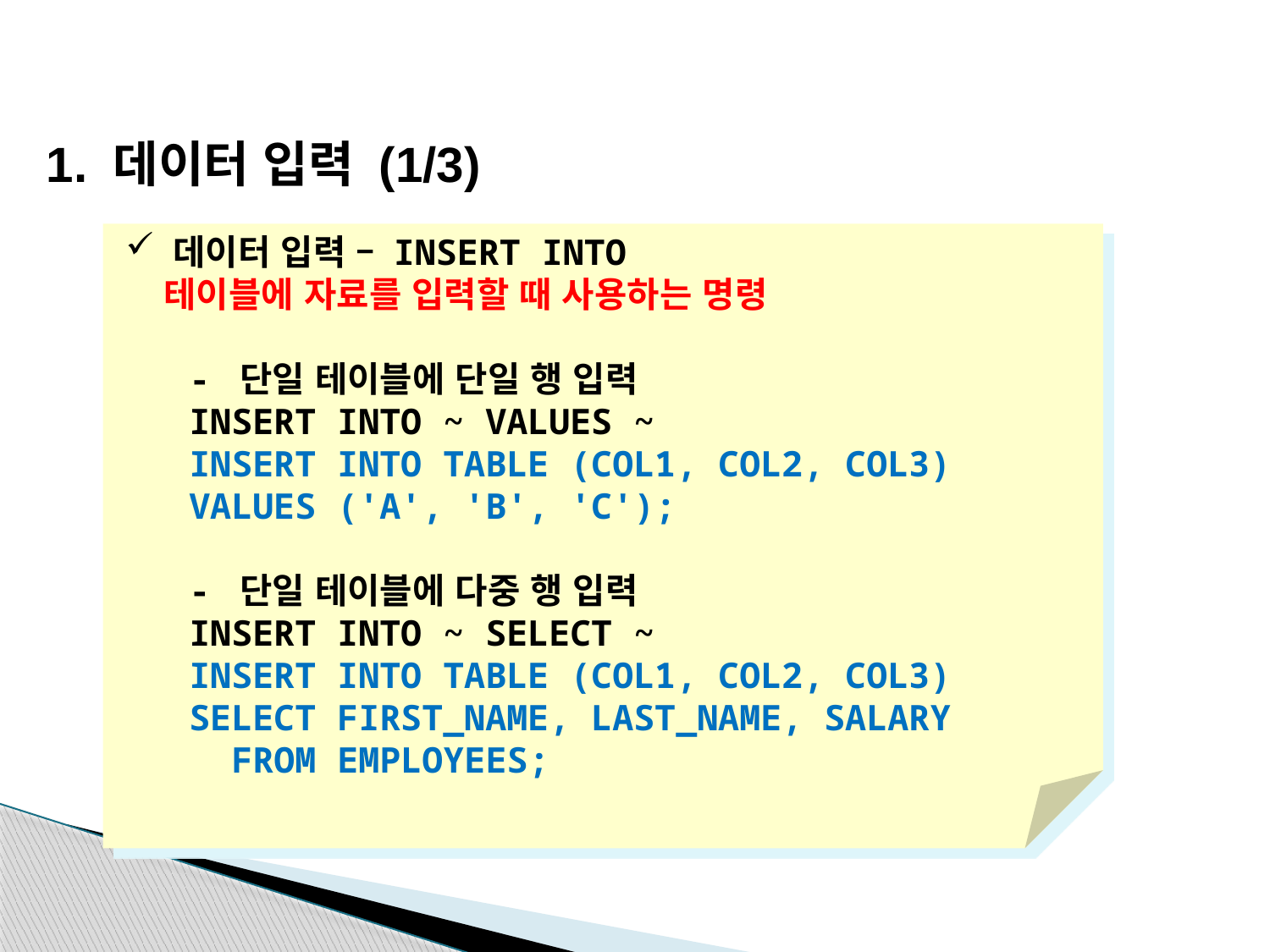

1. 데이터 입력 (1/3)
데이터 입력 – INSERT INTO
   테이블에 자료를 입력할 때 사용하는 명령

   - 단일 테이블에 단일 행 입력
   INSERT INTO ~ VALUES ~
   INSERT INTO TABLE (COL1, COL2, COL3)
   VALUES ('A', 'B', 'C');

   - 단일 테이블에 다중 행 입력
   INSERT INTO ~ SELECT ~
   INSERT INTO TABLE (COL1, COL2, COL3)
   SELECT FIRST_NAME, LAST_NAME, SALARY
     FROM EMPLOYEES;